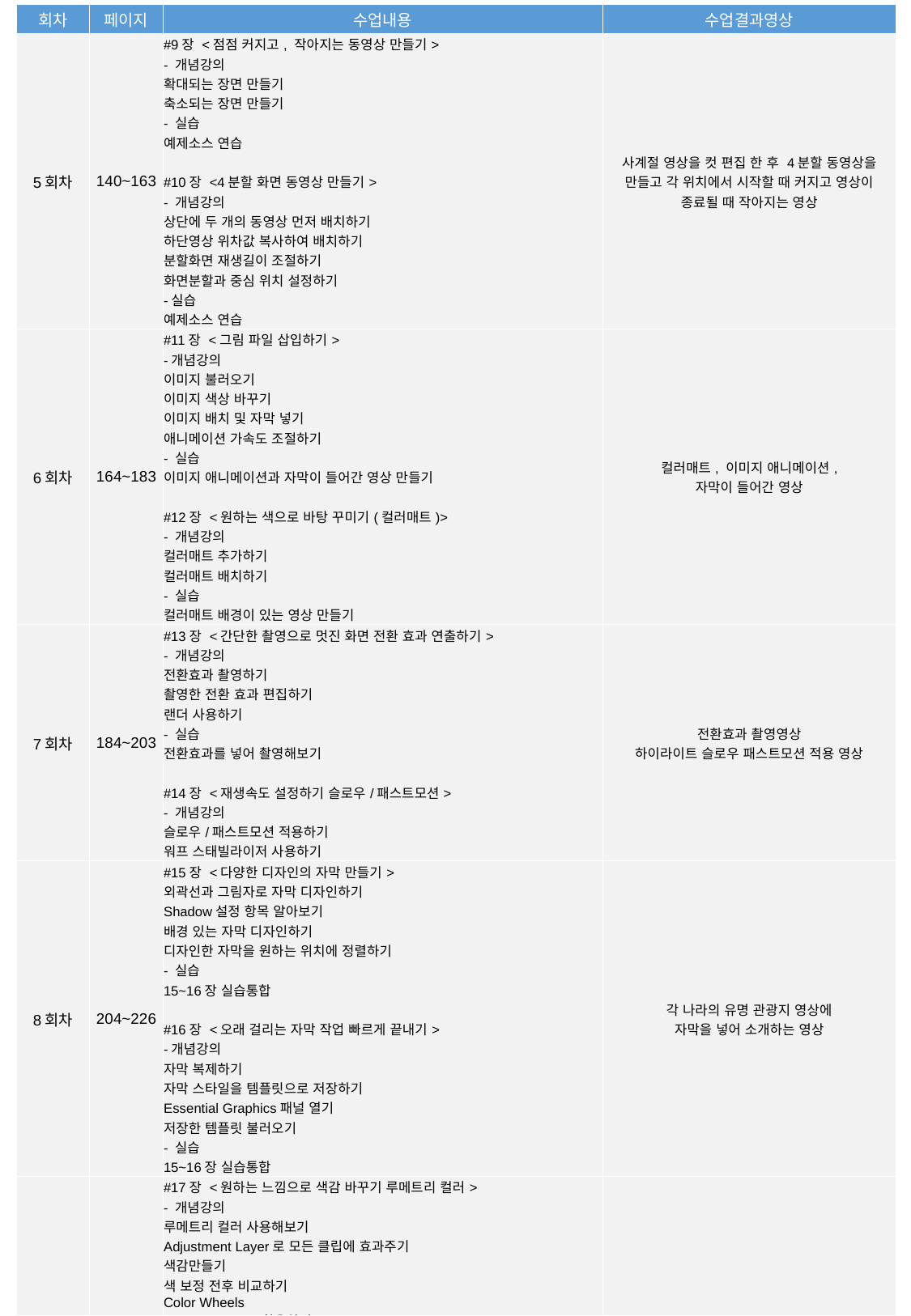

| 회차 | 페이지 | 수업내용 | 수업결과영상 |
| --- | --- | --- | --- |
| 5회차 | 140~163 | #9장 <점점 커지고, 작아지는 동영상 만들기> - 개념강의 확대되는 장면 만들기 축소되는 장면 만들기 - 실습 예제소스 연습 #10장 <4분할 화면 동영상 만들기> - 개념강의 상단에 두 개의 동영상 먼저 배치하기 하단영상 위차값 복사하여 배치하기 분할화면 재생길이 조절하기 화면분할과 중심 위치 설정하기 -실습 예제소스 연습 | 사계절 영상을 컷 편집 한 후 4분할 동영상을 만들고 각 위치에서 시작할 때 커지고 영상이 종료될 때 작아지는 영상 |
| --- | --- | --- | --- |
| 6회차 | 164~183 | #11장 <그림 파일 삽입하기> -개념강의 이미지 불러오기 이미지 색상 바꾸기 이미지 배치 및 자막 넣기 애니메이션 가속도 조절하기 - 실습 이미지 애니메이션과 자막이 들어간 영상 만들기 #12장 <원하는 색으로 바탕 꾸미기(컬러매트)> - 개념강의 컬러매트 추가하기 컬러매트 배치하기 - 실습 컬러매트 배경이 있는 영상 만들기 | 컬러매트, 이미지 애니메이션, 자막이 들어간 영상 |
| 7회차 | 184~203 | #13장 <간단한 촬영으로 멋진 화면 전환 효과 연출하기> - 개념강의 전환효과 촬영하기 촬영한 전환 효과 편집하기 랜더 사용하기 - 실습 전환효과를 넣어 촬영해보기 #14장 <재생속도 설정하기 슬로우/패스트모션> - 개념강의 슬로우/패스트모션 적용하기 워프 스태빌라이저 사용하기 | 전환효과 촬영영상 하이라이트 슬로우 패스트모션 적용 영상 |
| 8회차 | 204~226 | #15장 <다양한 디자인의 자막 만들기> 외곽선과 그림자로 자막 디자인하기 Shadow설정 항목 알아보기 배경 있는 자막 디자인하기 디자인한 자막을 원하는 위치에 정렬하기 - 실습 15~16장 실습통합 #16장 <오래 걸리는 자막 작업 빠르게 끝내기> -개념강의 자막 복제하기 자막 스타일을 템플릿으로 저장하기 Essential Graphics패널 열기 저장한 템플릿 불러오기 - 실습 15~16장 실습통합 | 각 나라의 유명 관광지 영상에 자막을 넣어 소개하는 영상 |
| 9회차 | 227~249 | #17장 <원하는 느낌으로 색감 바꾸기 루메트리 컬러> - 개념강의 루메트리 컬러 사용해보기 Adjustment Layer로 모든 클립에 효과주기 색감만들기 색 보정 전후 비교하기 Color Wheels LumetriPresets 활용하기 화사하고 쨍한 느낌의 Vlog감성 살리기 - 실습 흑백영상 만들기 LUT효과 적용영상 만들기 #18장 <세로로 촬영한 동영상 보정하기 세로 비율 설정> - 개념강의 동영상 규격 조정하고 프리셋으로 저장하기 동영상 세로로 편집하기 - 실습 가로로 촬영된 동영상 세로로 편집하기 | 다양한 풍경 영상을 차가운 느낌과 따뜻한 느낌으로 바꾸어 표현한 영상 |